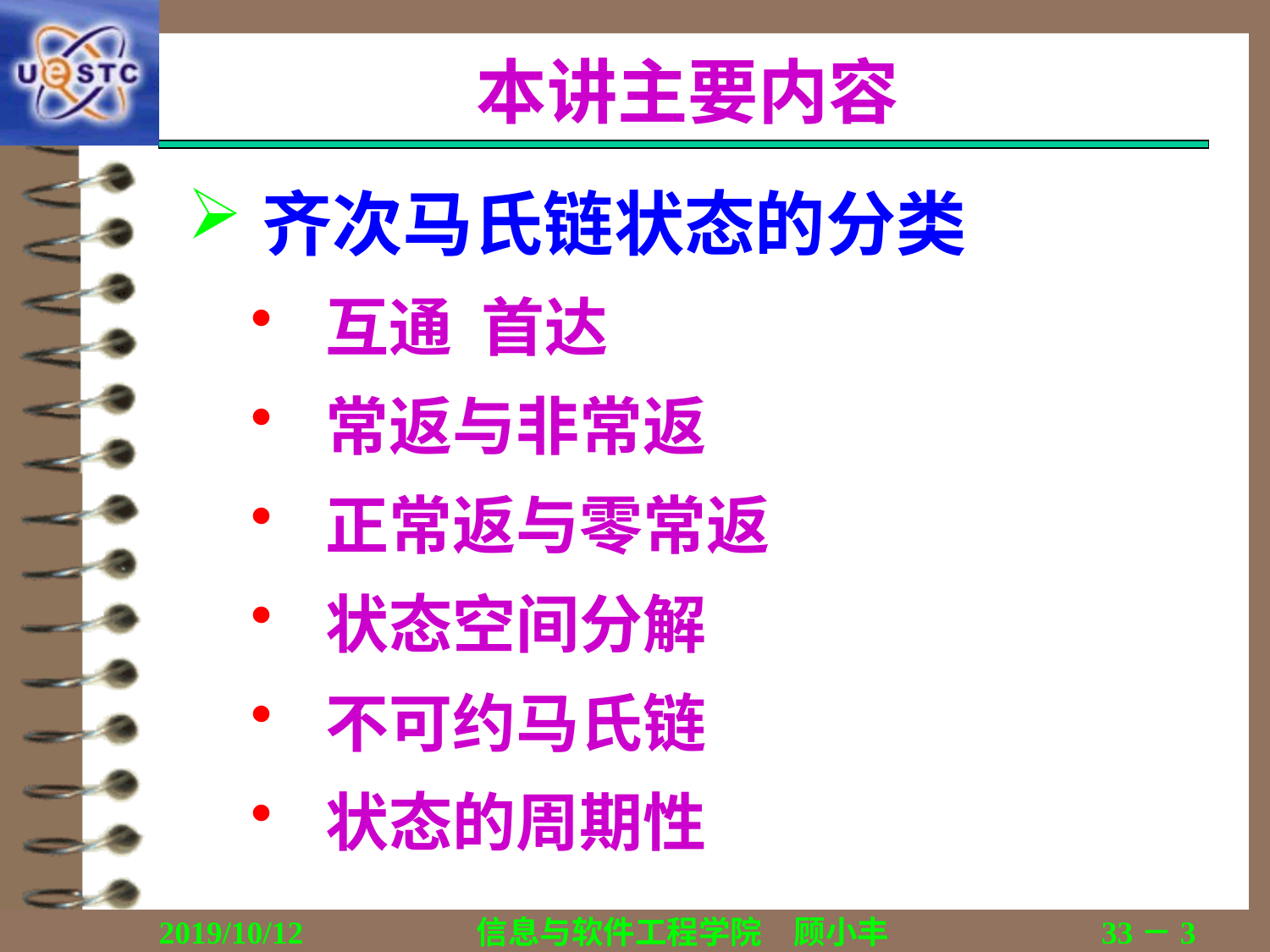

# 本讲主要内容
齐次马氏链状态的分类
互通  首达
常返与非常返
正常返与零常返
状态空间分解
不可约马氏链
状态的周期性
2019/10/12
信息与软件工程学院　顾小丰
33－3